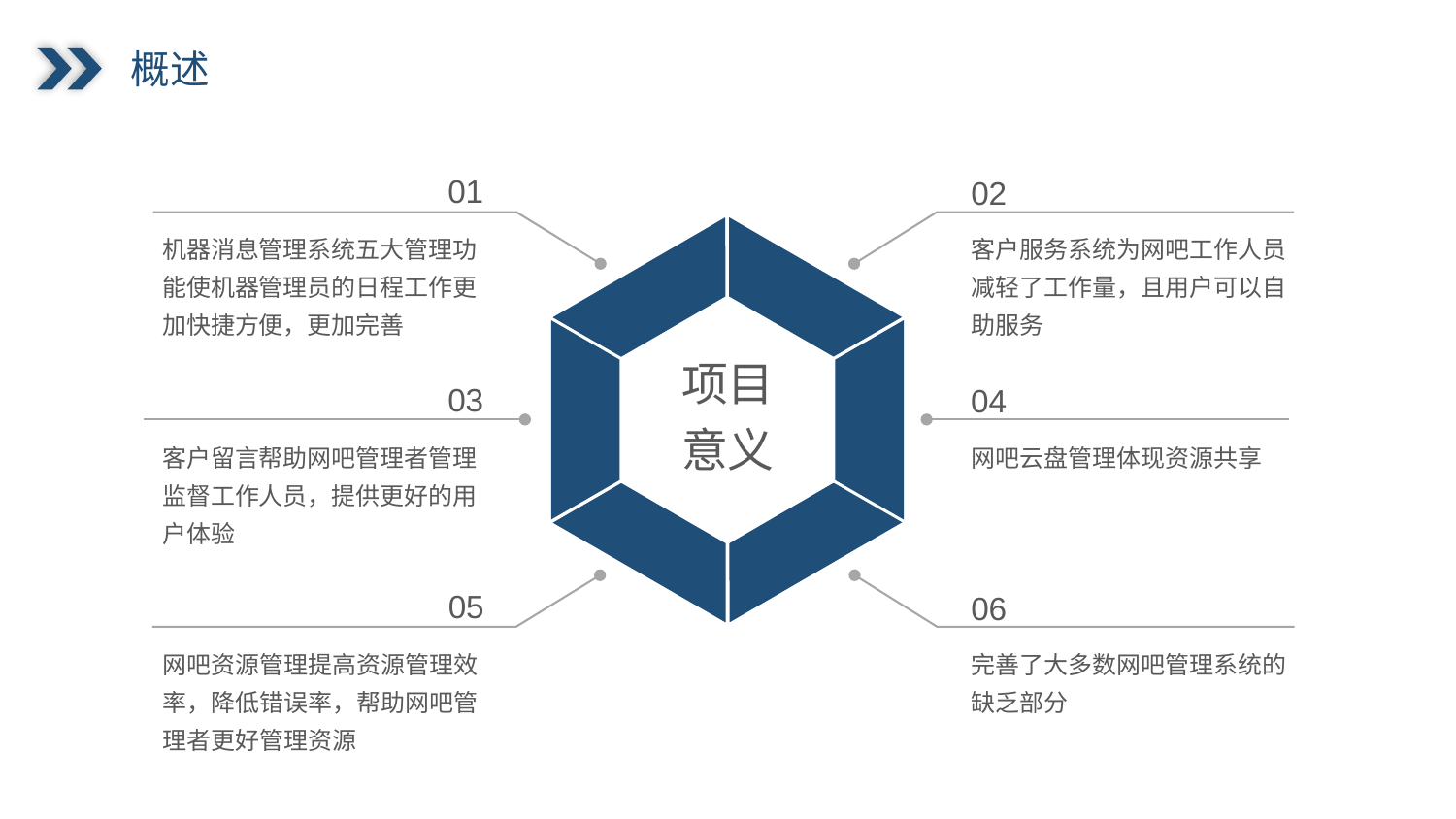

概述

01
机器消息管理系统五大管理功能使机器管理员的日程工作更加快捷方便，更加完善
02
客户服务系统为网吧工作人员减轻了工作量，且用户可以自助服务

项目
意义
03
客户留言帮助网吧管理者管理监督工作人员，提供更好的用户体验
04
网吧云盘管理体现资源共享

05
网吧资源管理提高资源管理效率，降低错误率，帮助网吧管理者更好管理资源
06
完善了大多数网吧管理系统的缺乏部分